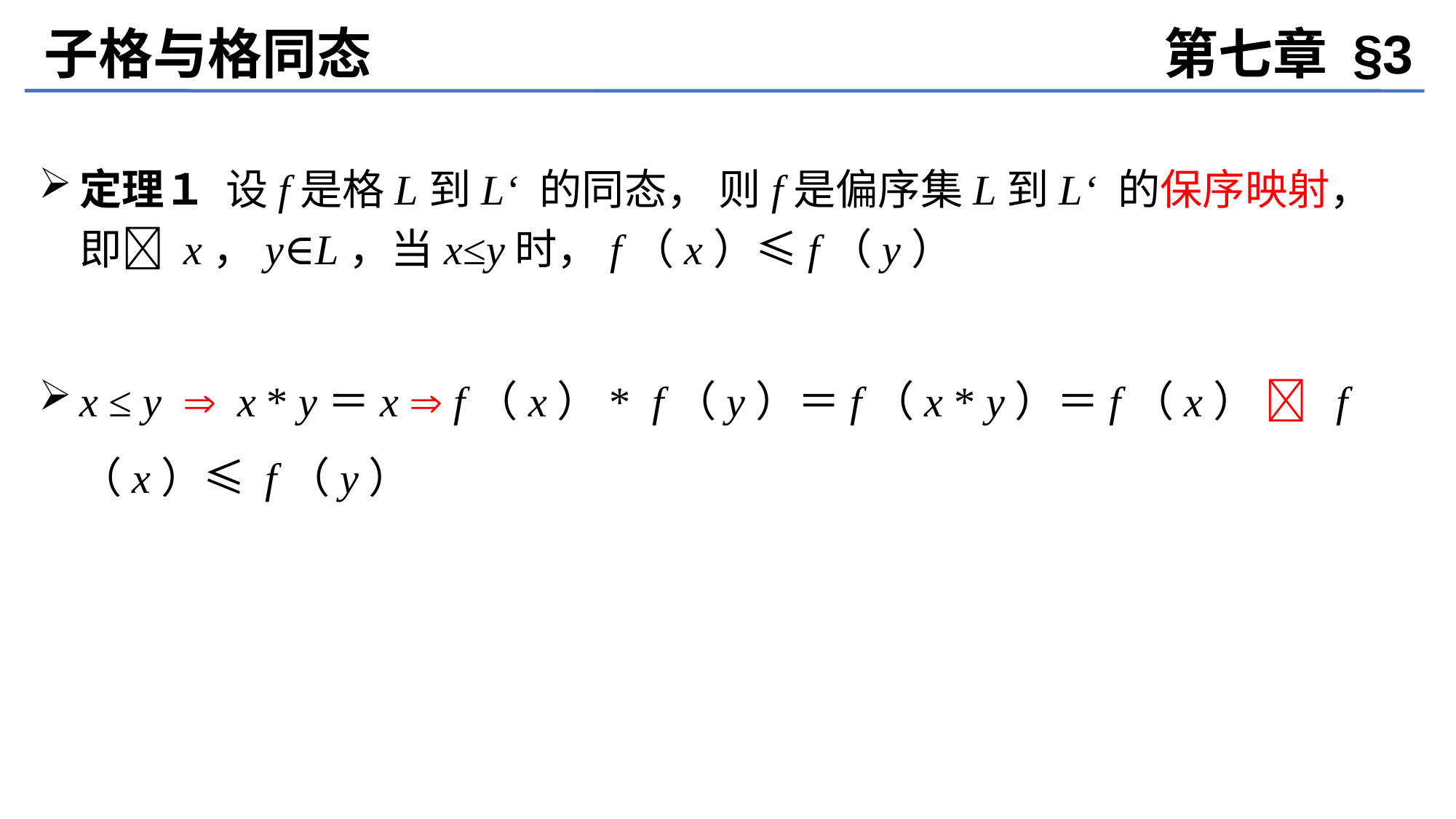

子格与格同态
第七章 §3
定理１  设f是格L到L‘ 的同态， 则f是偏序集L到L‘ 的保序映射，
	即∀ x，y∈L，当x≤y时，f（x）≤f（y）

x ≤ y  ⇒  x * y＝x ⇒ f（x）*  f（y）＝f（x * y）＝f（x） ⇒  f（x）≤ f（y）